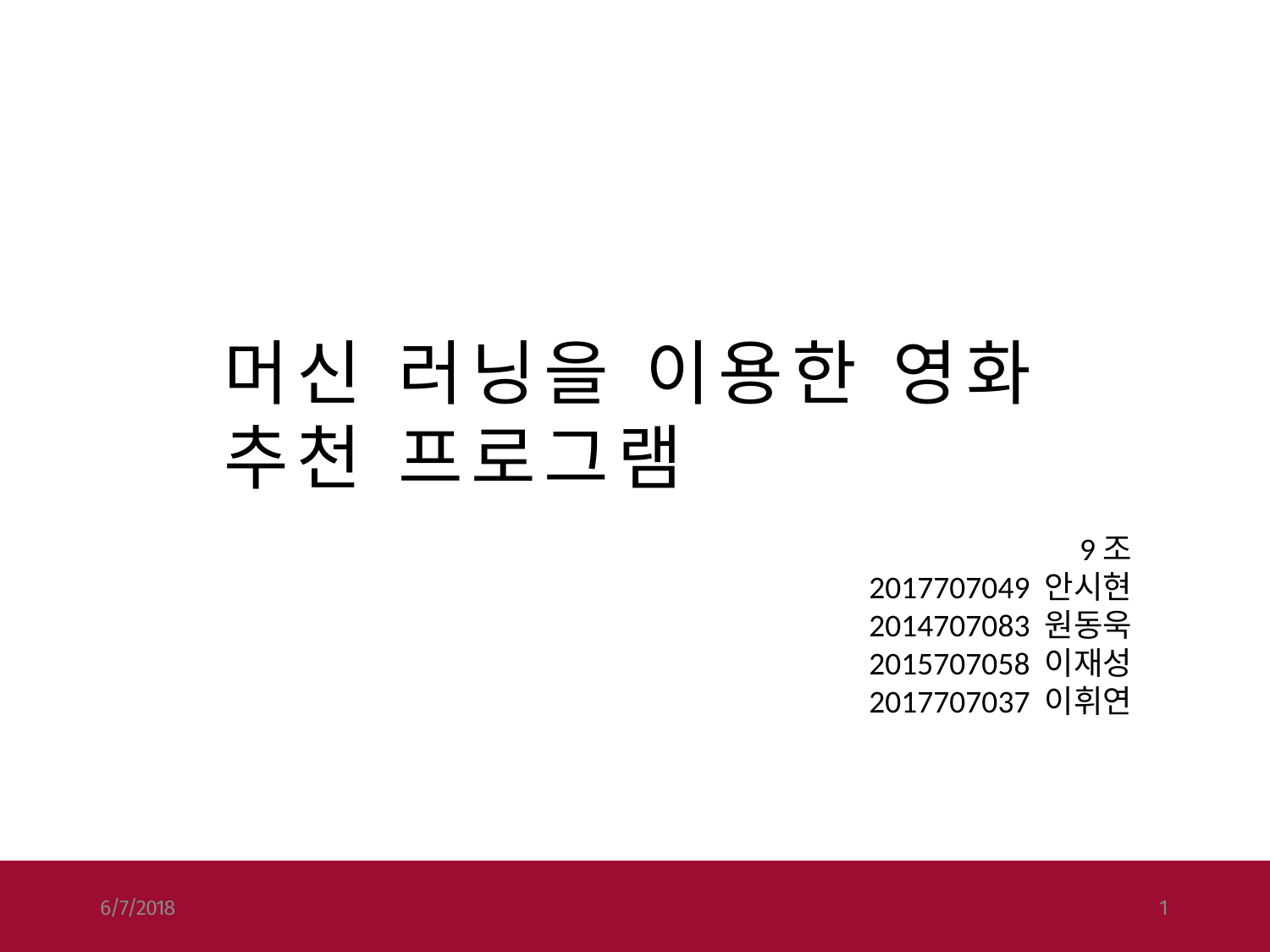

# 머신 러닝을 이용한 영화 추천 프로그램
9조
2017707049 안시현
2014707083 원동욱
2015707058 이재성
2017707037 이휘연

6/7/2018
1